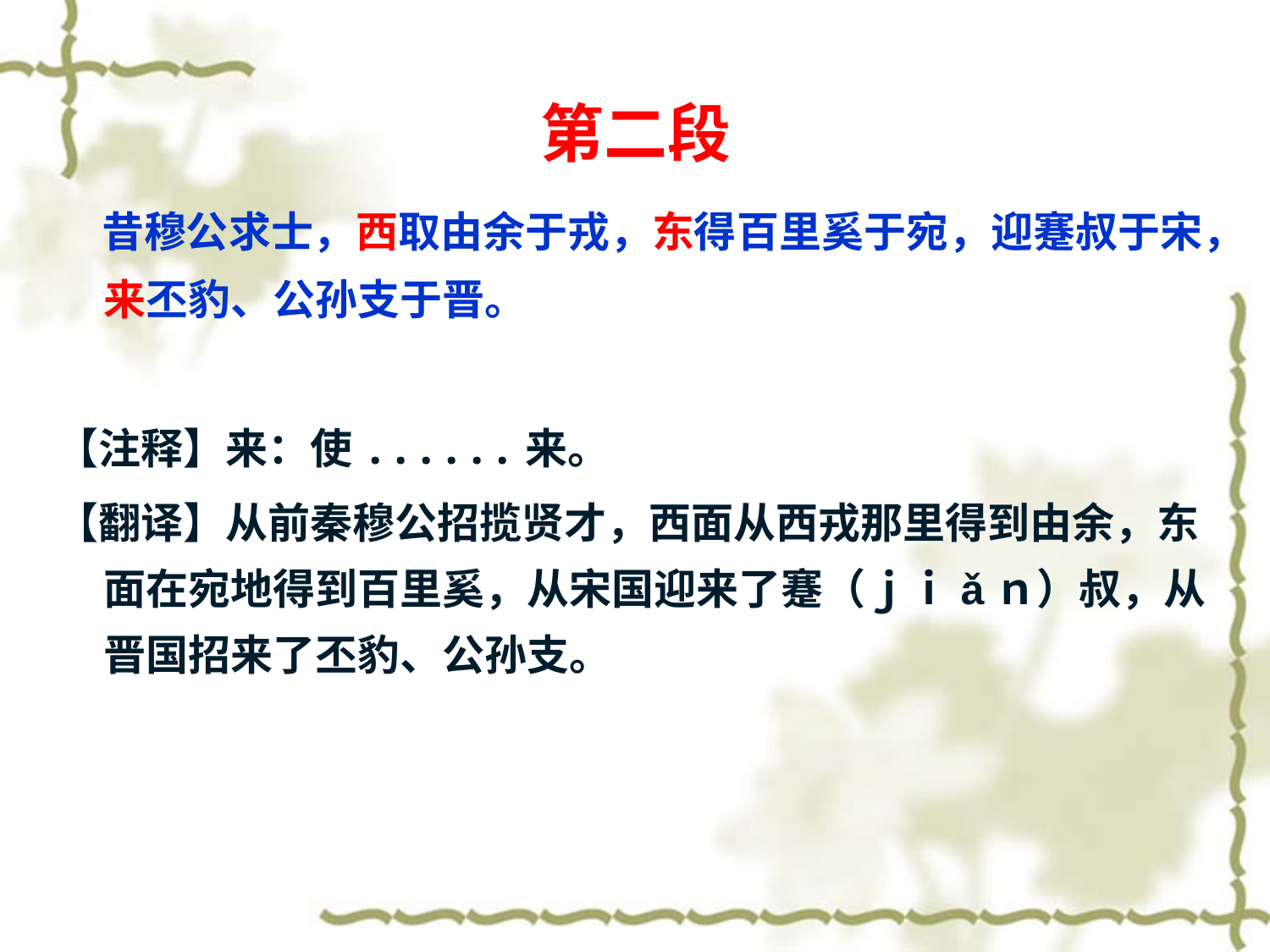

第二段
   昔穆公求士，西取由余于戎，东得百里奚于宛，迎蹇叔于宋，来丕豹、公孙支于晋。

【注释】来：使......来。
【翻译】从前秦穆公招揽贤才，西面从西戎那里得到由余，东面在宛地得到百里奚，从宋国迎来了蹇（ｊｉǎｎ）叔，从晋国招来了丕豹、公孙支。

7